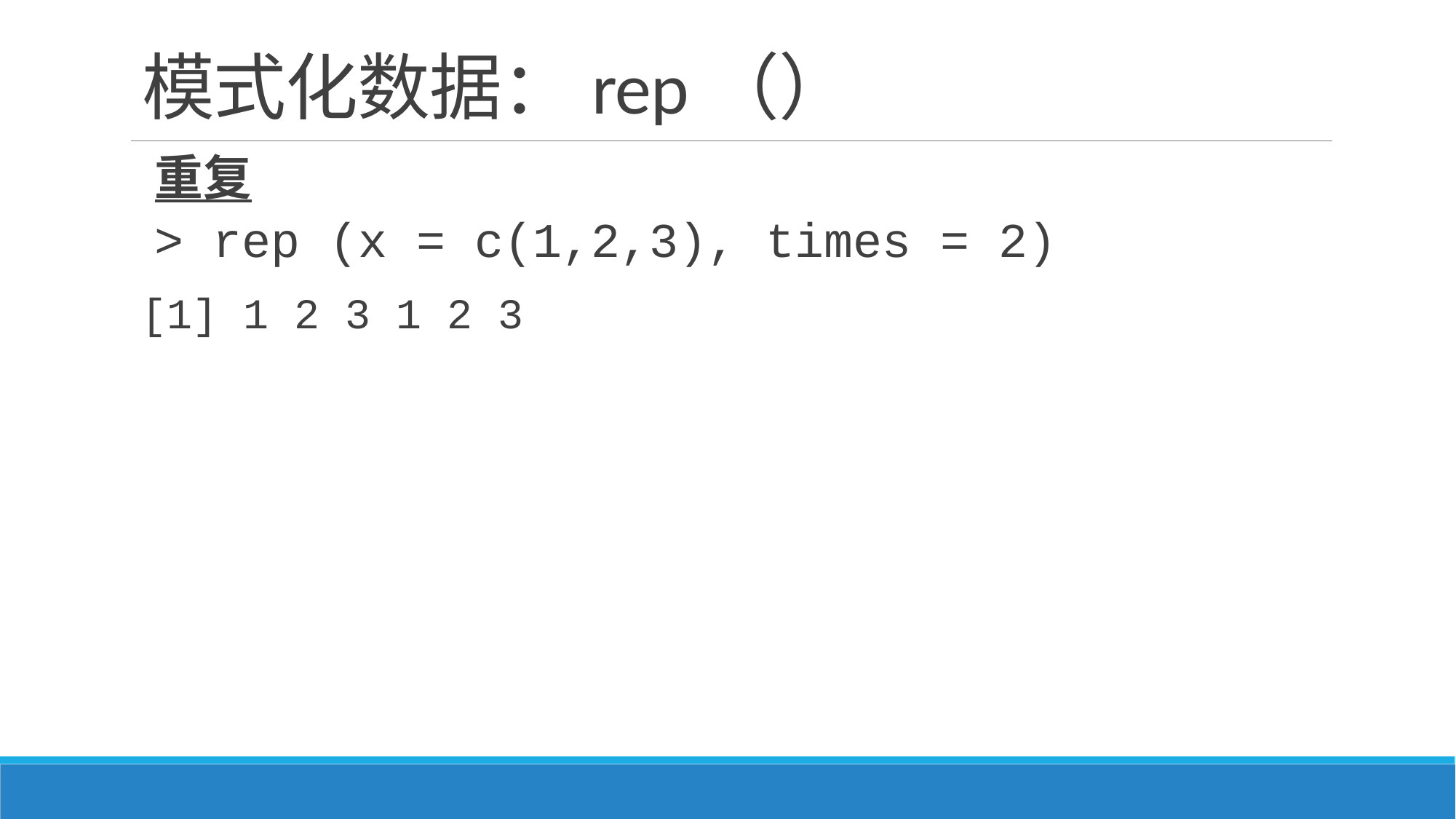

# 模式化数据：rep（）
重复
> rep (x = c(1,2,3), times = 2)
	[1] 1 2 3 1 2 3